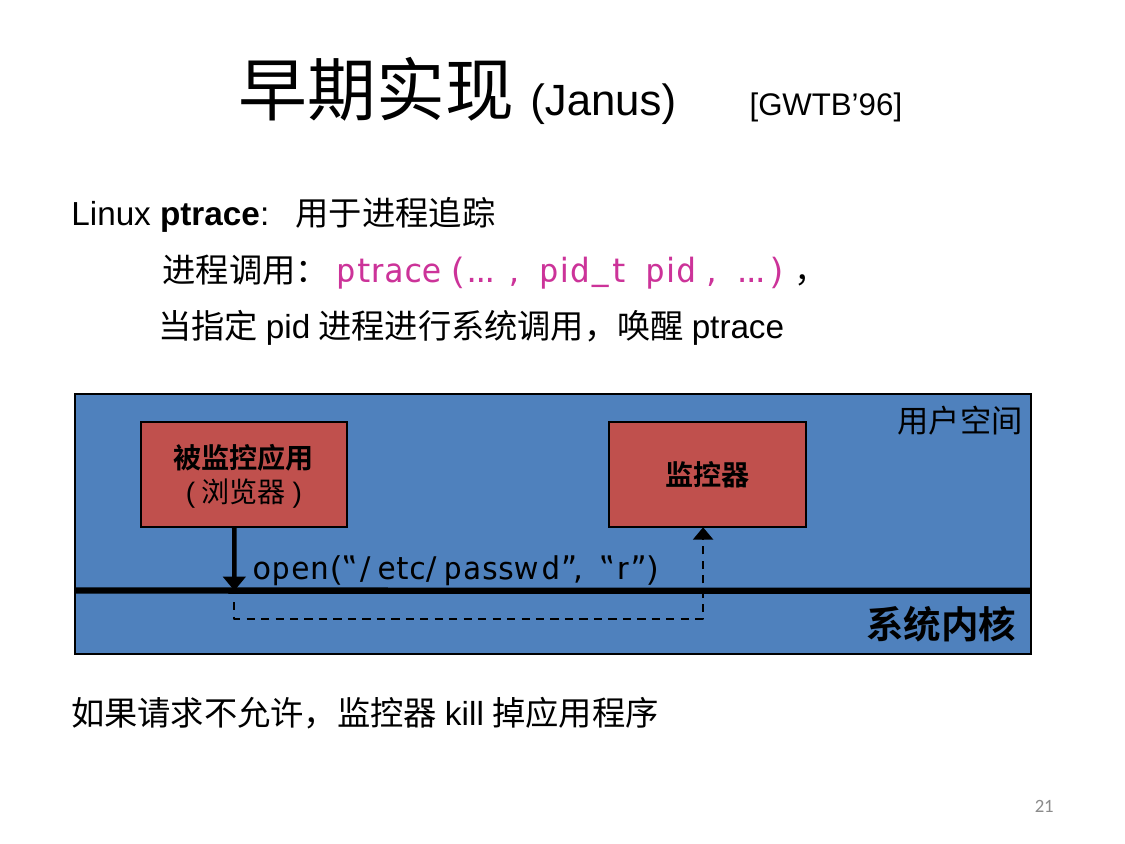

# 早期实现(Janus)      [GWTB’96]
Linux ptrace:  用于进程追踪
	进程调用：ptrace (… ,  pid_t  pid ,  …)，
   当指定pid进程进行系统调用，唤醒ptrace

如果请求不允许，监控器kill掉应用程序

用户空间
被监控应用
(浏览器)
监控器

open(“/etc/passwd”,  “r”)
系统内核

21